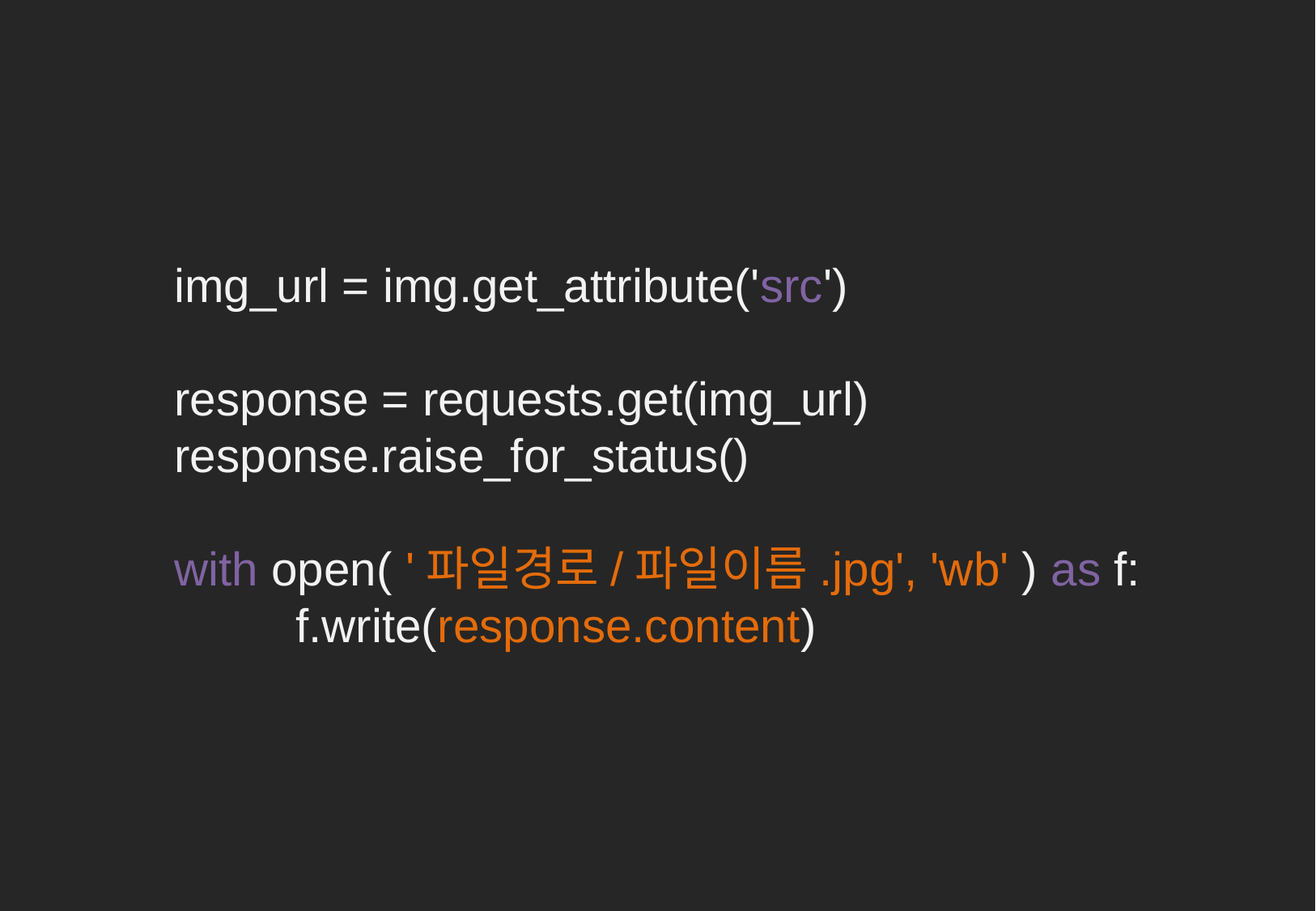

img_url = img.get_attribute('src')

response = requests.get(img_url)
response.raise_for_status()

with open( '파일경로/파일이름.jpg', 'wb' ) as f:
	f.write(response.content)